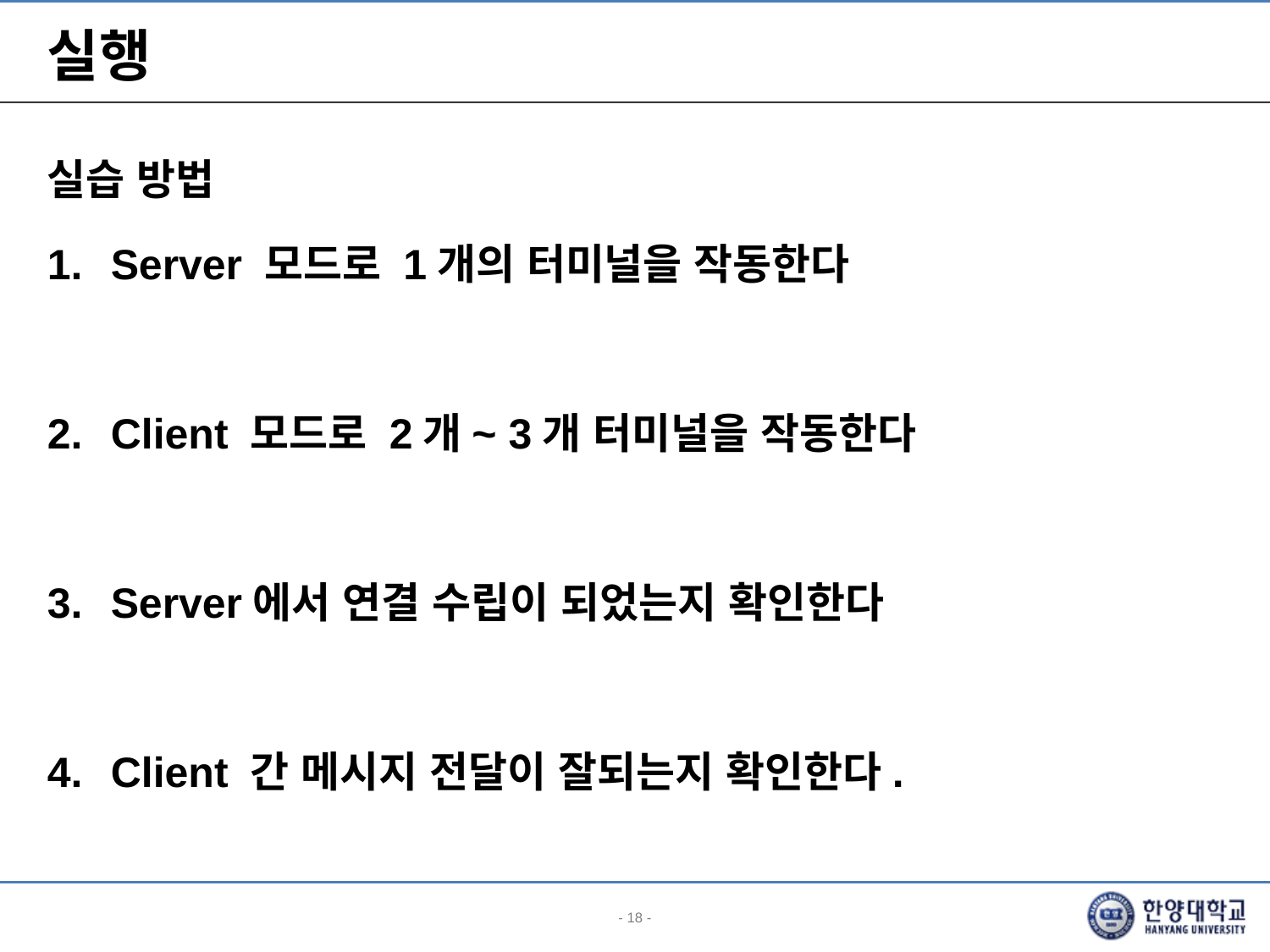

# 실행
실습 방법
Server 모드로 1개의 터미널을 작동한다

Client 모드로 2개~ 3개 터미널을 작동한다

Server에서 연결 수립이 되었는지 확인한다

Client 간 메시지 전달이 잘되는지 확인한다.